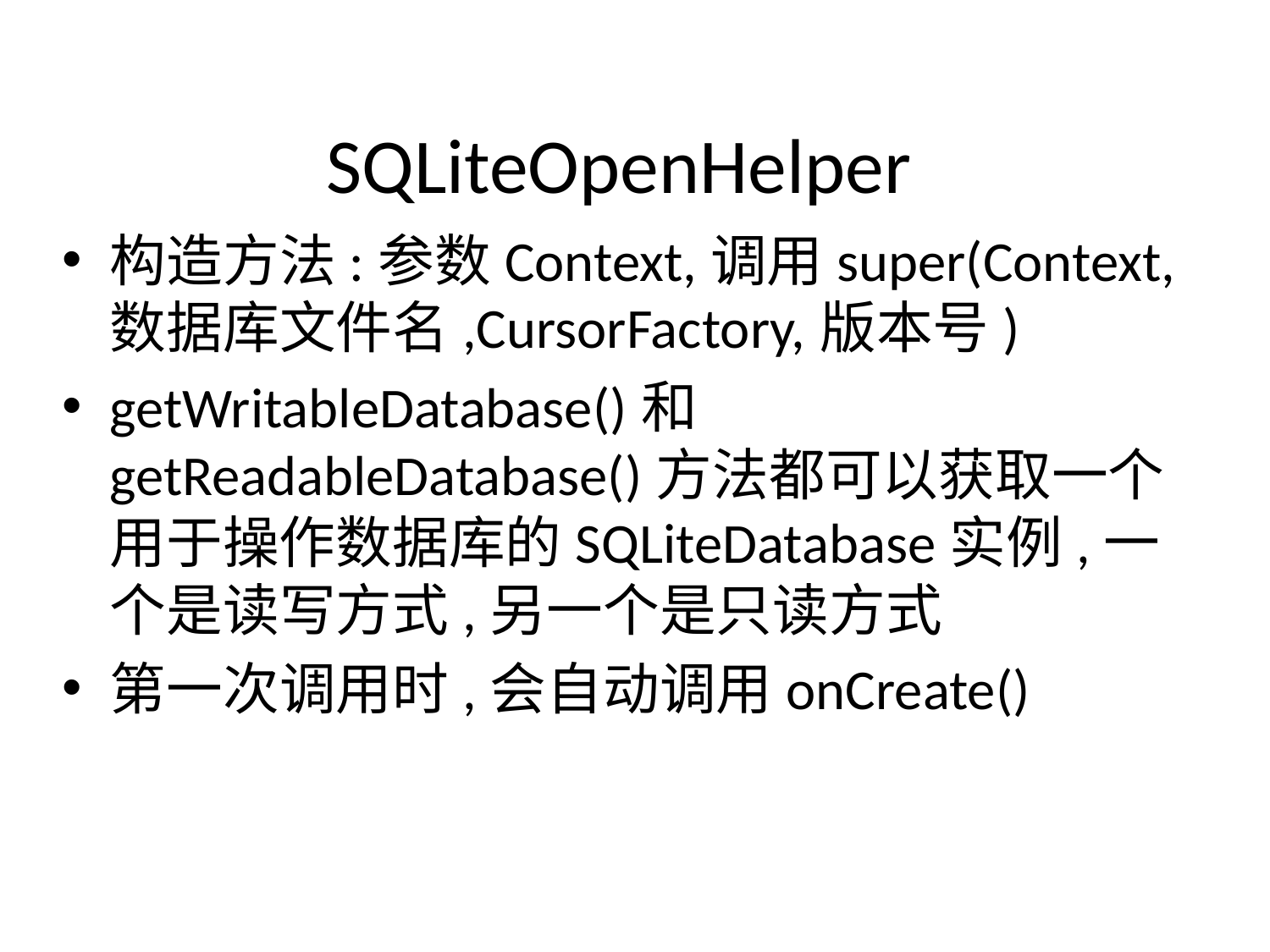

# SQLiteOpenHelper
构造方法:参数Context,调用super(Context,数据库文件名,CursorFactory,版本号)
getWritableDatabase()和getReadableDatabase()方法都可以获取一个用于操作数据库的SQLiteDatabase实例,一个是读写方式,另一个是只读方式
第一次调用时,会自动调用onCreate()